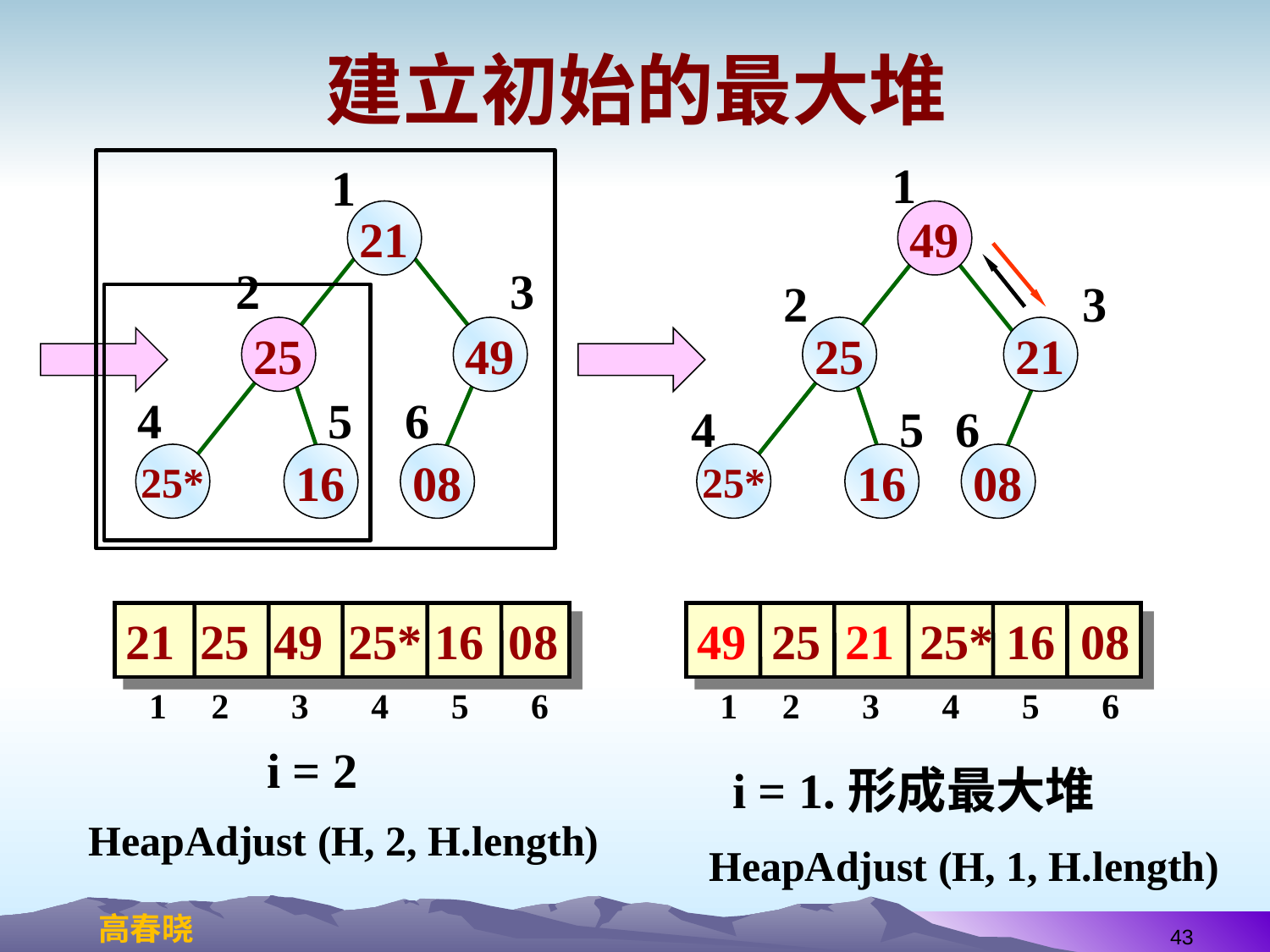

# 建立初始的最大堆
1
49

2
3
25
21

4
5
6
25*
16
08
49  25  21  25* 16  08

i = 1.形成最大堆
1
21

2

3
25
49

4
5
6
25*
16
08
21  25  49  25* 16  08

i = 2

   1     2       3       4       5       6
   1     2       3       4       5       6
HeapAdjust (H, 2, H.length)
HeapAdjust (H, 1, H.length)
43